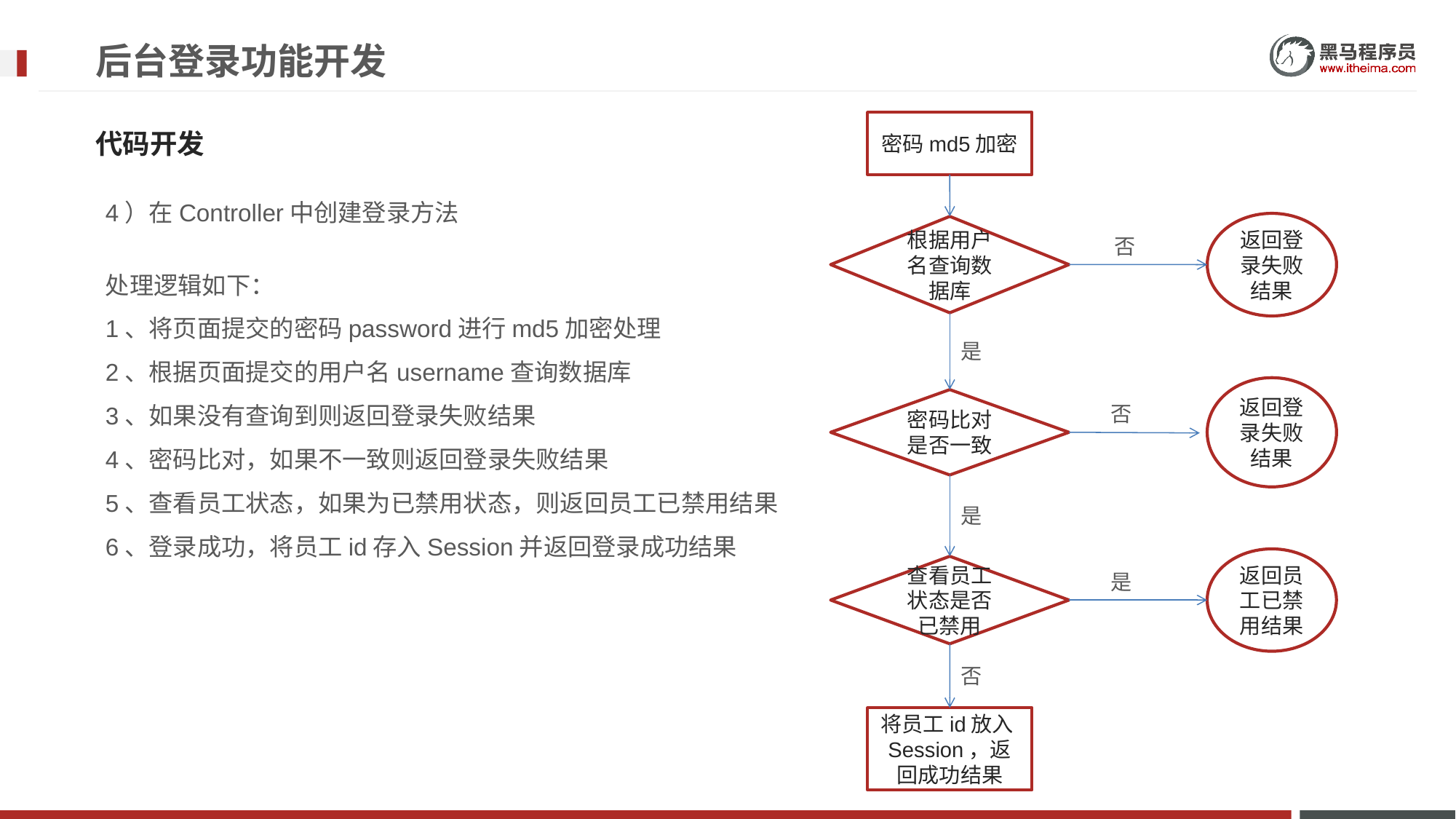

# 后台登录功能开发
密码md5加密
代码开发
4）在Controller中创建登录方法

处理逻辑如下：
1、将页面提交的密码password进行md5加密处理
2、根据页面提交的用户名username查询数据库
3、如果没有查询到则返回登录失败结果
4、密码比对，如果不一致则返回登录失败结果
5、查看员工状态，如果为已禁用状态，则返回员工已禁用结果
6、登录成功，将员工id存入Session并返回登录成功结果
返回登录失败结果
根据用户名查询数据库
否
是
返回登录失败结果
密码比对是否一致
否
是
返回员工已禁用结果
查看员工状态是否已禁用
是
否
将员工id放入Session，返回成功结果